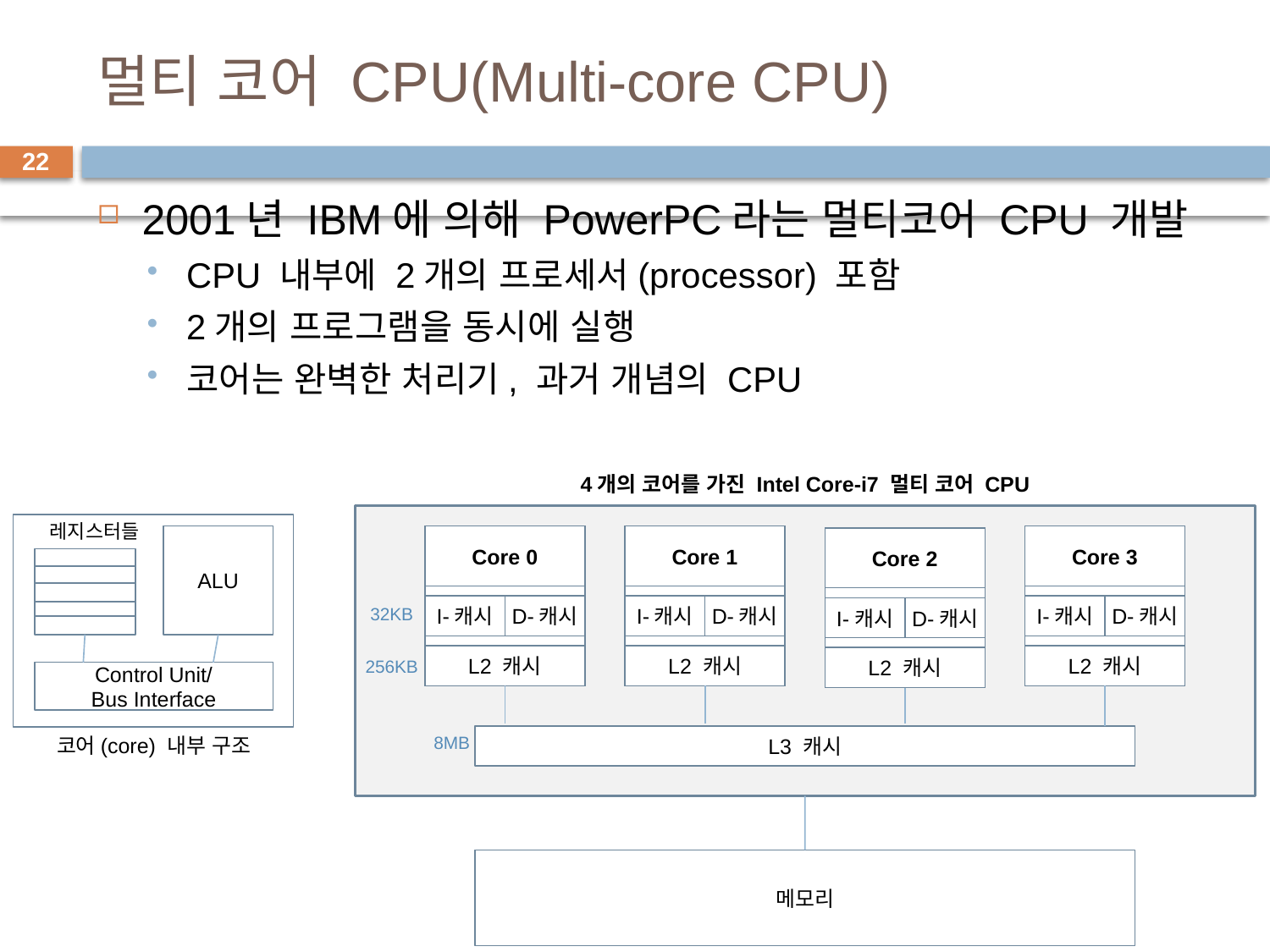

# 멀티 코어 CPU(Multi-core CPU)
22
2001년 IBM에 의해 PowerPC라는 멀티코어 CPU 개발
CPU 내부에 2개의 프로세서(processor) 포함
2개의 프로그램을 동시에 실행
코어는 완벽한 처리기, 과거 개념의 CPU
4개의 코어를 가진 Intel Core-i7 멀티 코어 CPU

Core 0
I-캐시
D-캐시
L2 캐시

Core 1
I-캐시
D-캐시
L2 캐시

Core 3
I-캐시
D-캐시
L2 캐시

Core 2
I-캐시
D-캐시
L2 캐시
32KB
256KB
8MB
L3 캐시
메모리
레지스터들

ALU

Control Unit/
Bus Interface
코어(core) 내부 구조